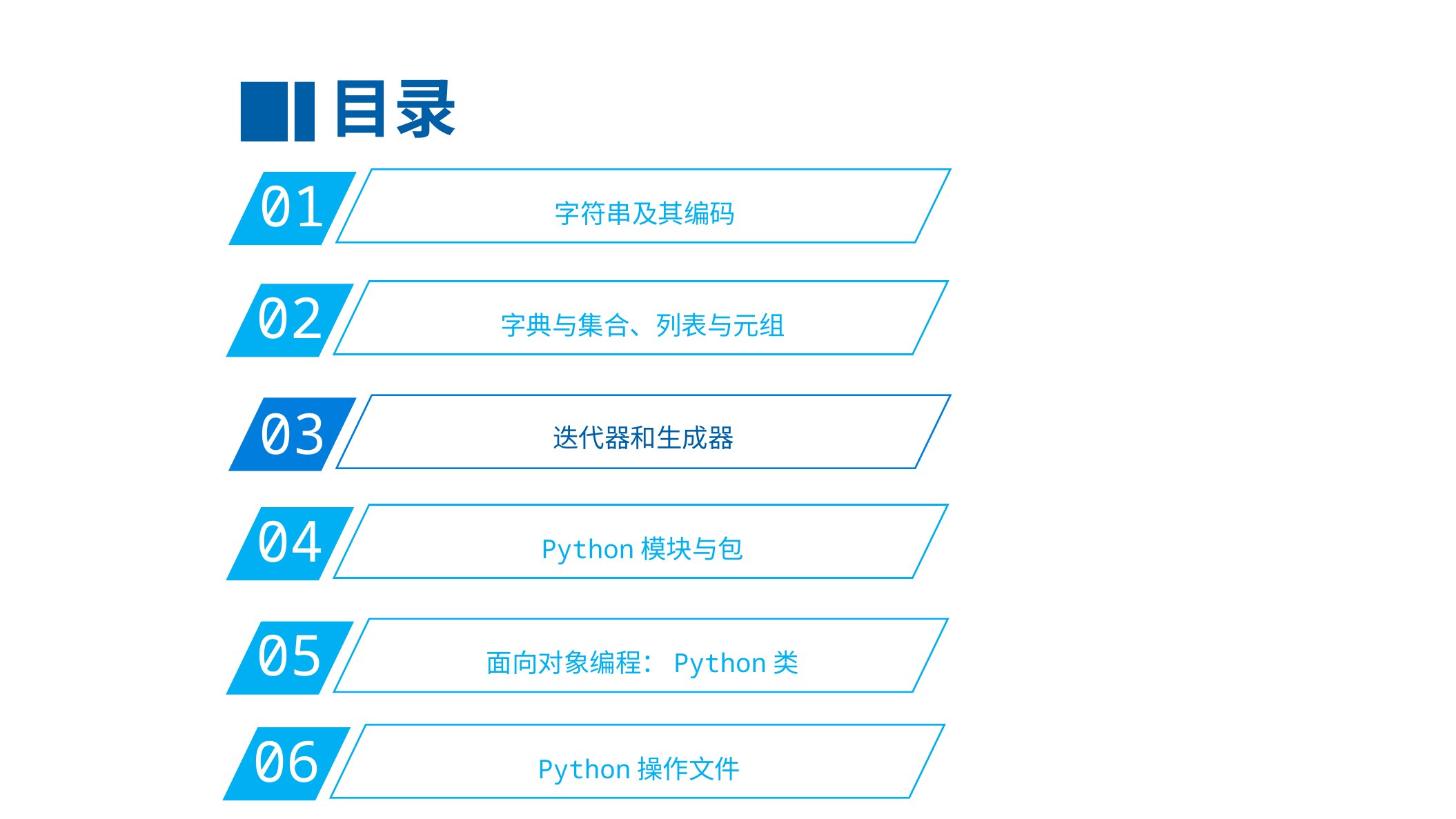

目录

01

字符串及其编码
02

字典与集合、列表与元组
03

迭代器和生成器
04

Python模块与包
05

面向对象编程：Python类
06

Python操作文件